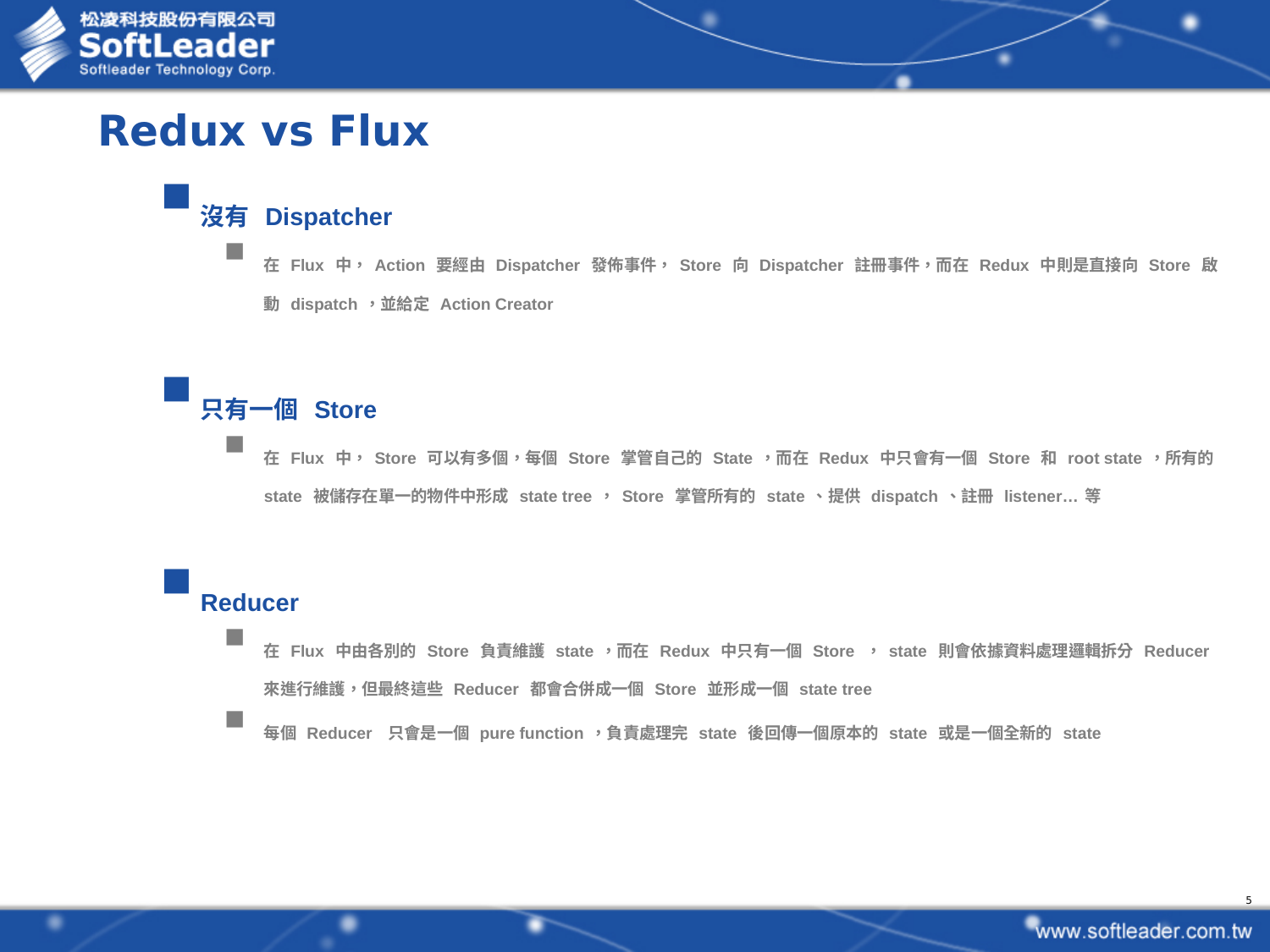

# Redux vs Flux
沒有 Dispatcher
在 Flux 中，Action 要經由 Dispatcher 發佈事件，Store 向 Dispatcher 註冊事件，而在 Redux 中則是直接向 Store 啟動 dispatch，並給定 Action Creator

只有一個 Store
在 Flux 中，Store 可以有多個，每個 Store 掌管自己的 State，而在 Redux 中只會有一個 Store 和 root state，所有的 state 被儲存在單一的物件中形成 state tree，Store 掌管所有的 state、提供 dispatch、註冊 listener…等

Reducer
在 Flux 中由各別的 Store 負責維護 state，而在 Redux 中只有一個 Store ，state 則會依據資料處理邏輯拆分 Reducer 來進行維護，但最終這些 Reducer 都會合併成一個 Store 並形成一個 state tree
每個 Reducer  只會是一個 pure function，負責處理完 state 後回傳一個原本的 state 或是一個全新的 state

5